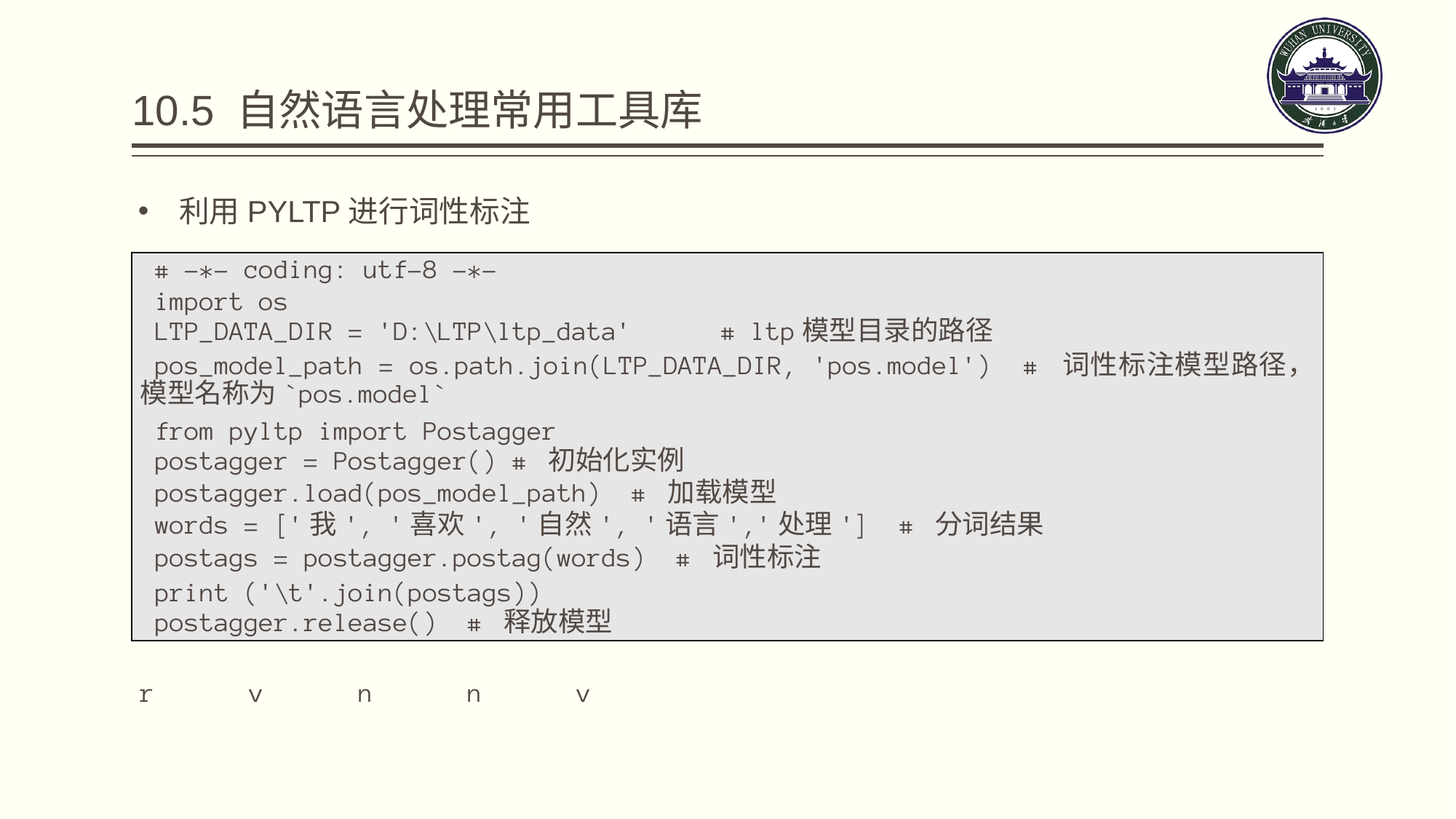

# 10.5 自然语言处理常用工具库
利用PYLTP进行词性标注
| # -\*- coding: utf-8 -\*- |
| --- |
| import os |
| LTP\_DATA\_DIR = 'D:\LTP\ltp\_data' # ltp模型目录的路径 |
| pos\_model\_path = os.path.join(LTP\_DATA\_DIR, 'pos.model') # 词性标注模型路径，模型名称为`pos.model` |
| from pyltp import Postagger |
| postagger = Postagger() # 初始化实例 |
| postagger.load(pos\_model\_path) # 加载模型 |
| words = ['我', '喜欢', '自然', '语言','处理'] # 分词结果 |
| postags = postagger.postag(words) # 词性标注 |
| print ('\t'.join(postags)) |
| postagger.release() # 释放模型 |
r	v	n	n	v